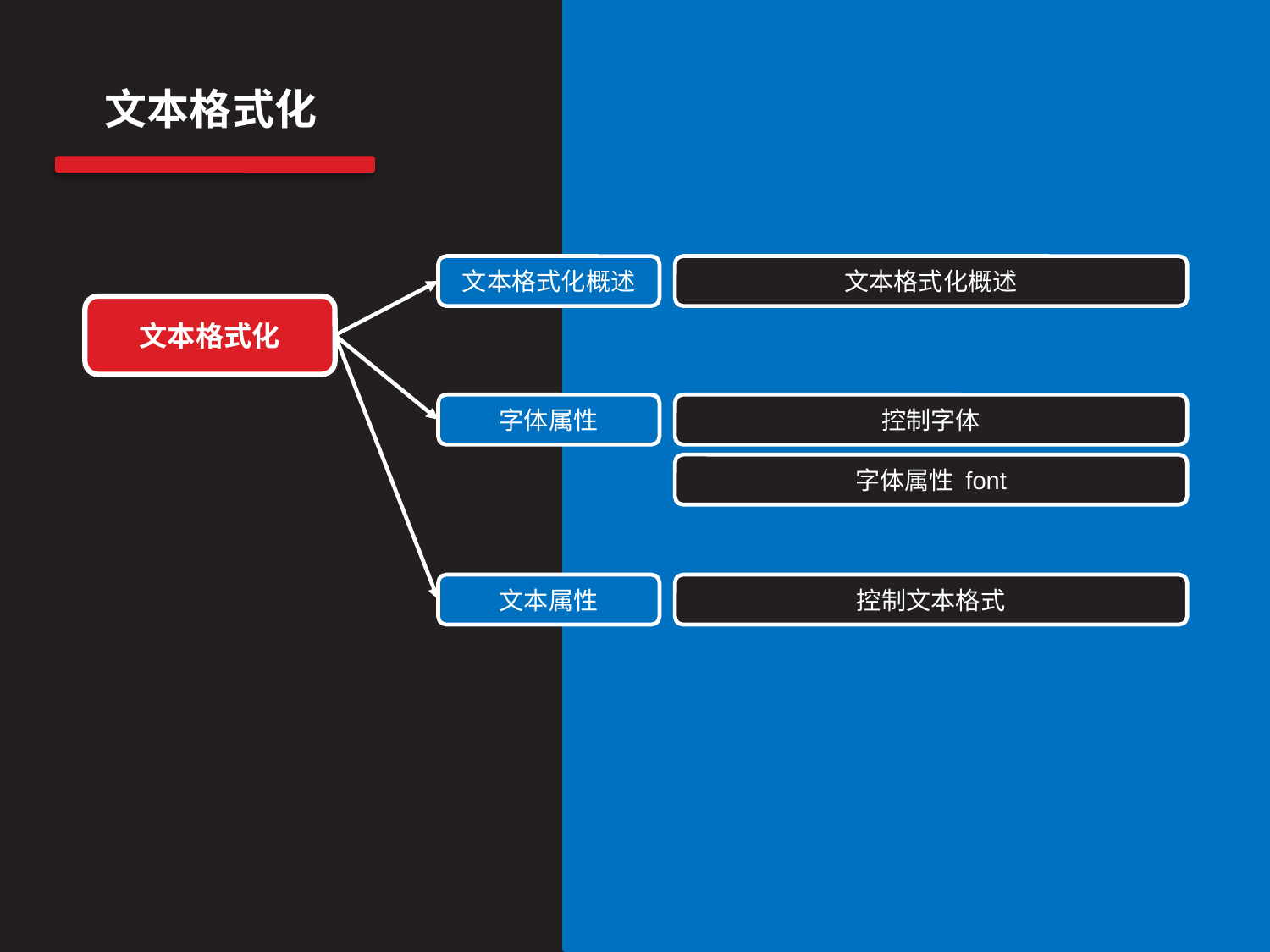

文本格式化

文本格式化概述
文本格式化概述
文本格式化
字体属性
控制字体
字体属性 font
文本属性
控制文本格式